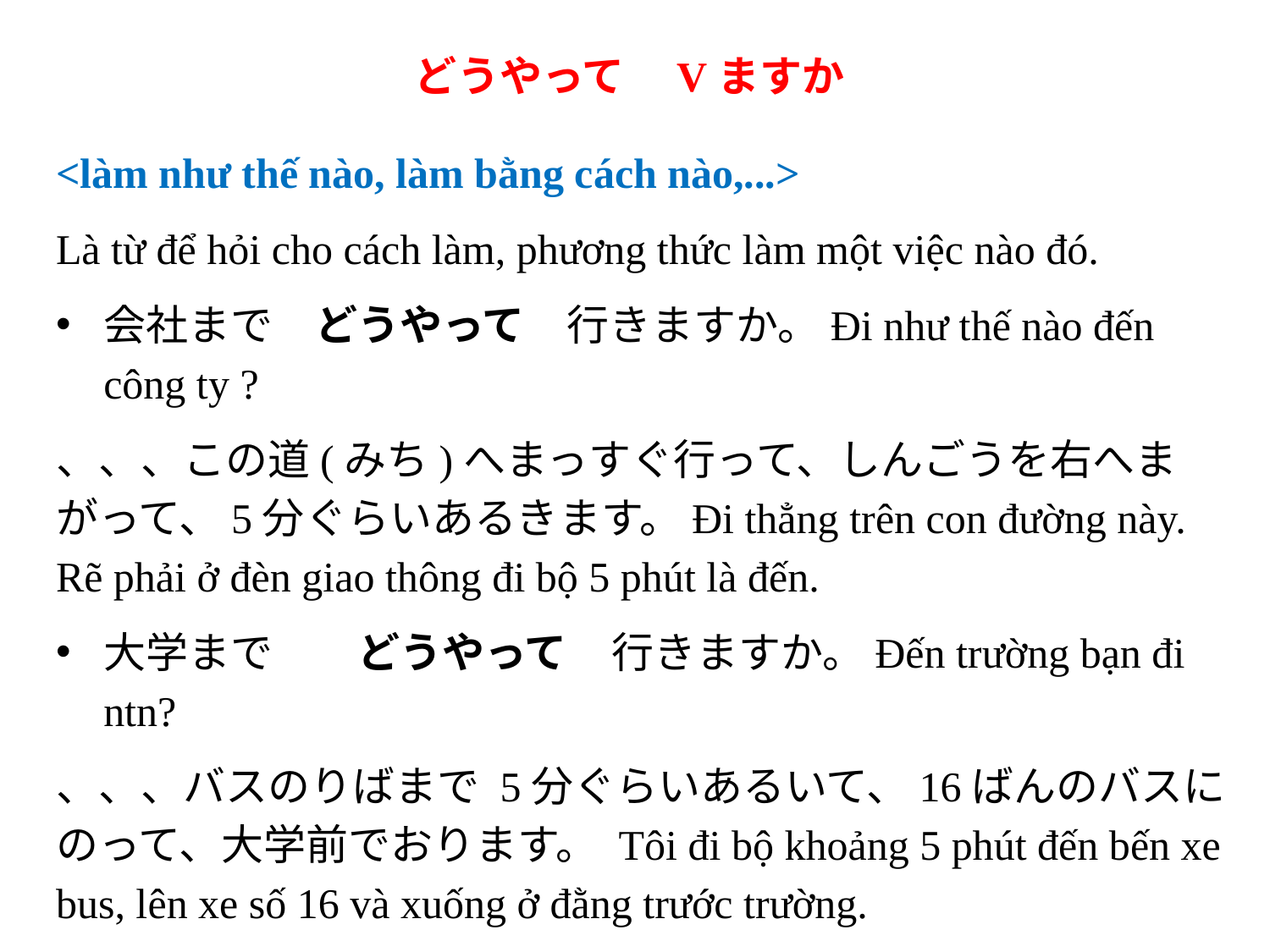

どうやって　Vますか
<làm như thế nào, làm bằng cách nào,...>
Là từ để hỏi cho cách làm, phương thức làm một việc nào đó.
会社まで　どうやって　行きますか。Đi như thế nào đến công ty ?
、、、この道(みち)へまっすぐ行って、しんごうを右へまがって、5分ぐらいあるきます。Đi thẳng trên con đường này. Rẽ phải ở đèn giao thông đi bộ 5 phút là đến.
大学まで	どうやって	行きますか。Đến trường bạn đi ntn?
、、、バスのりばまで 5分ぐらいあるいて、16ばんのバスにのって、大学前でおります。 Tôi đi bộ khoảng 5 phút đến bến xe bus, lên xe số 16 và xuống ở đằng trước trường.